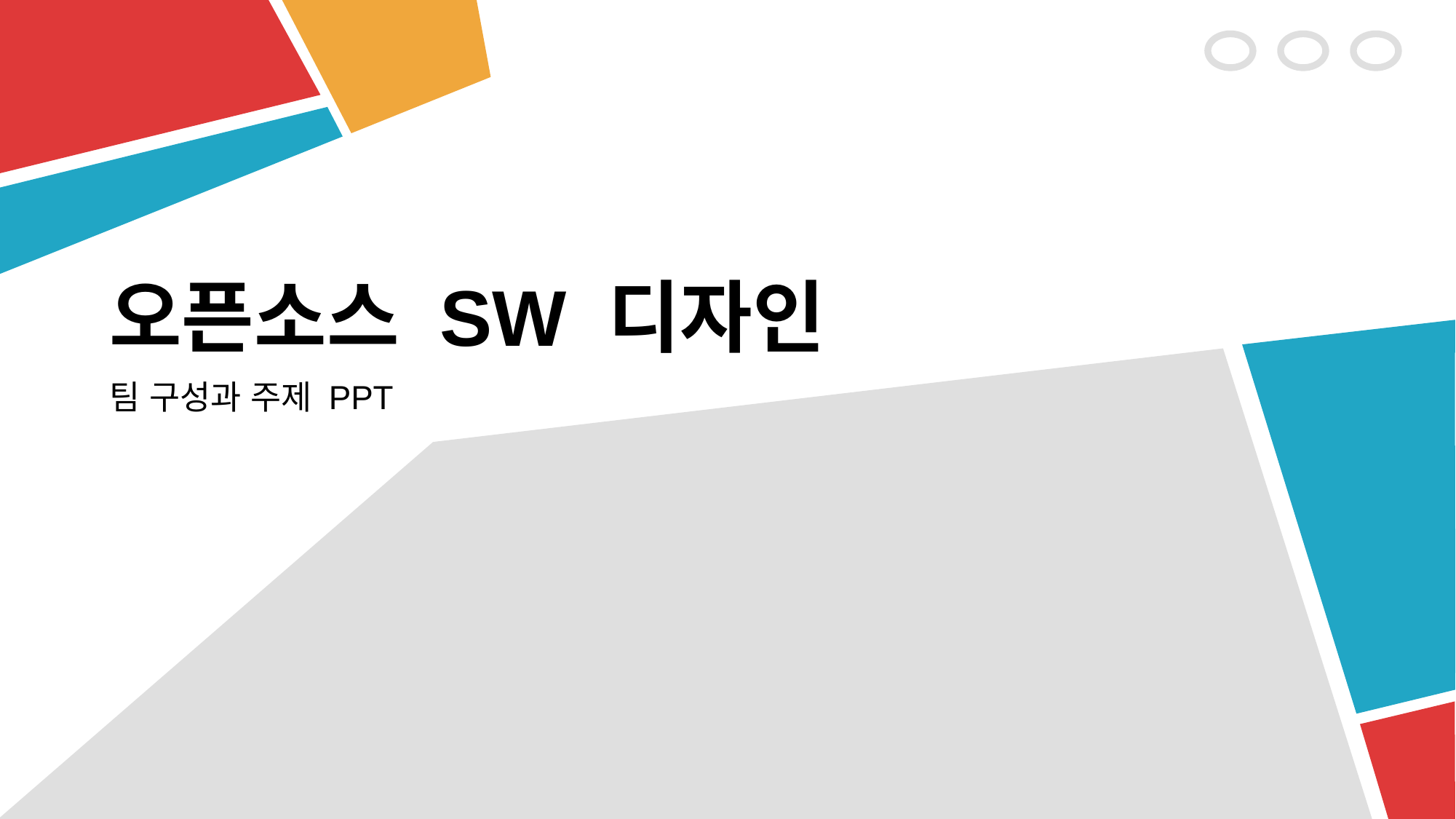

# 오픈소스 SW 디자인
팀 구성과 주제 PPT